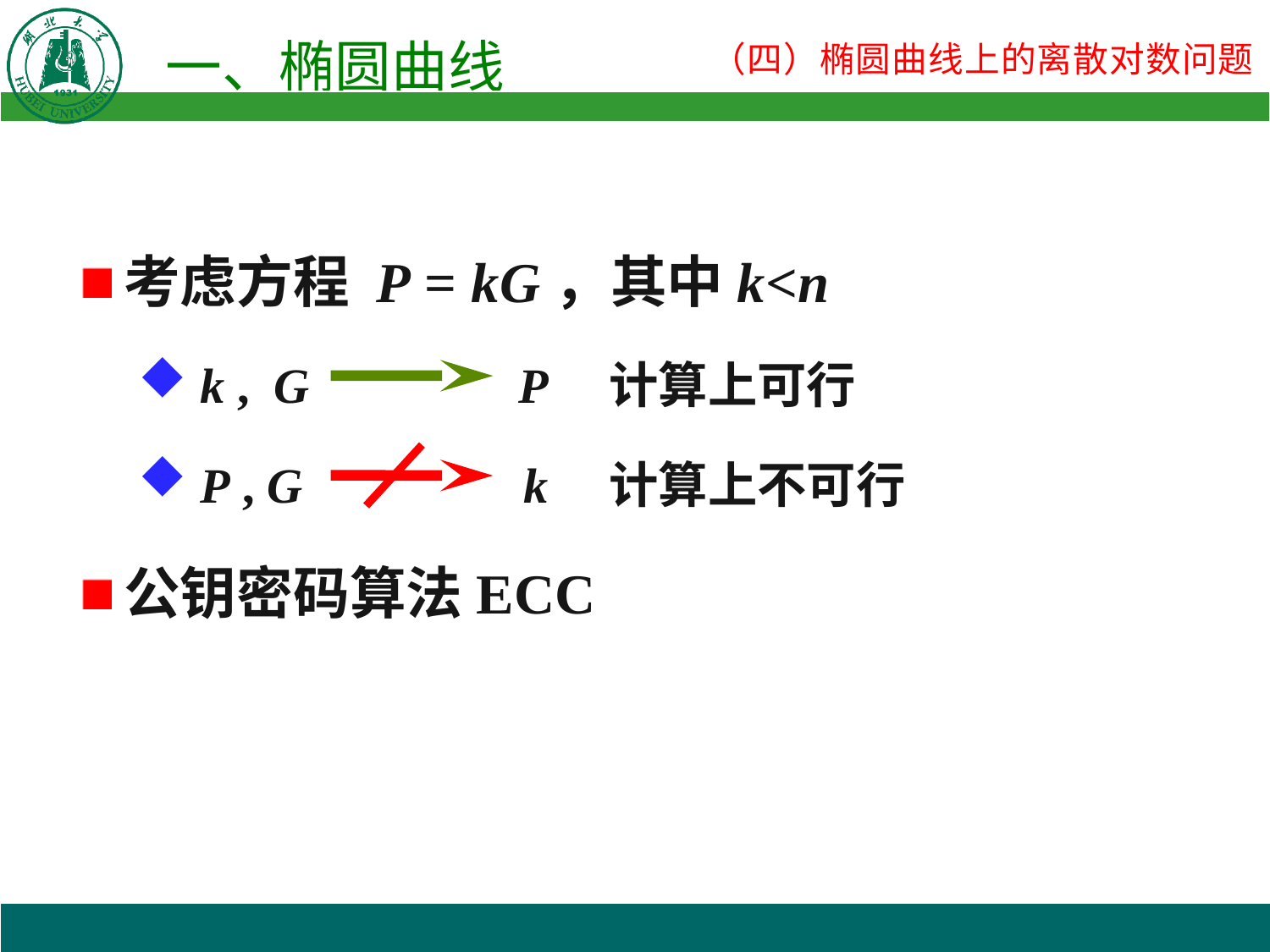

考虑方程 P = kG，其中k<n
 k ,  G                 P    计算上可行
 P , G                  k    计算上不可行
公钥密码算法ECC